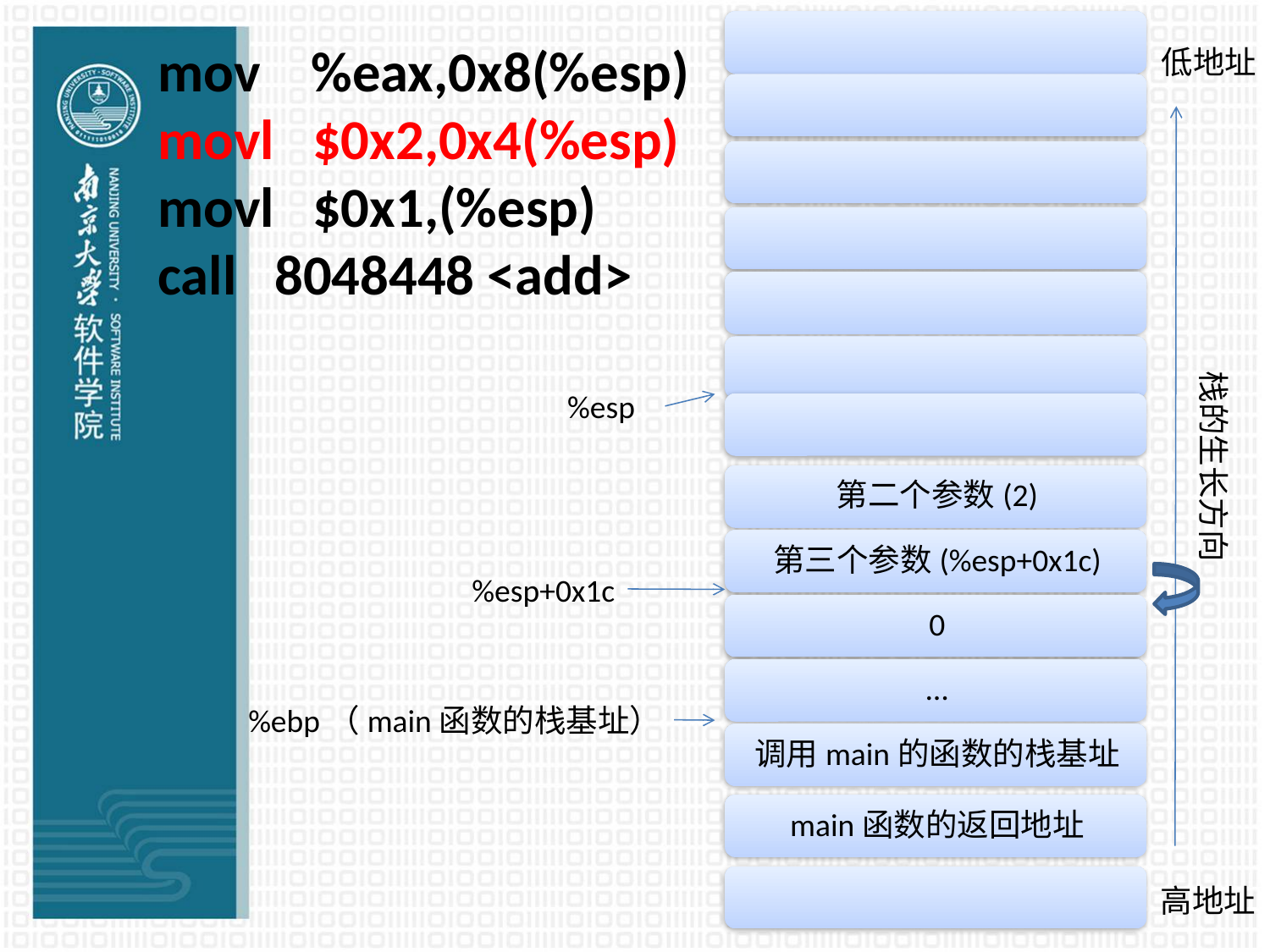

第二个参数(2)
第三个参数(%esp+0x1c)
0
…
调用main的函数的栈基址
main函数的返回地址

# mov    %eax,0x8(%esp) movl   $0x2,0x4(%esp) movl   $0x1,(%esp) call   8048448 <add>
低地址
栈的生长方向
%esp
%esp+0x1c

%ebp（main函数的栈基址）
高地址